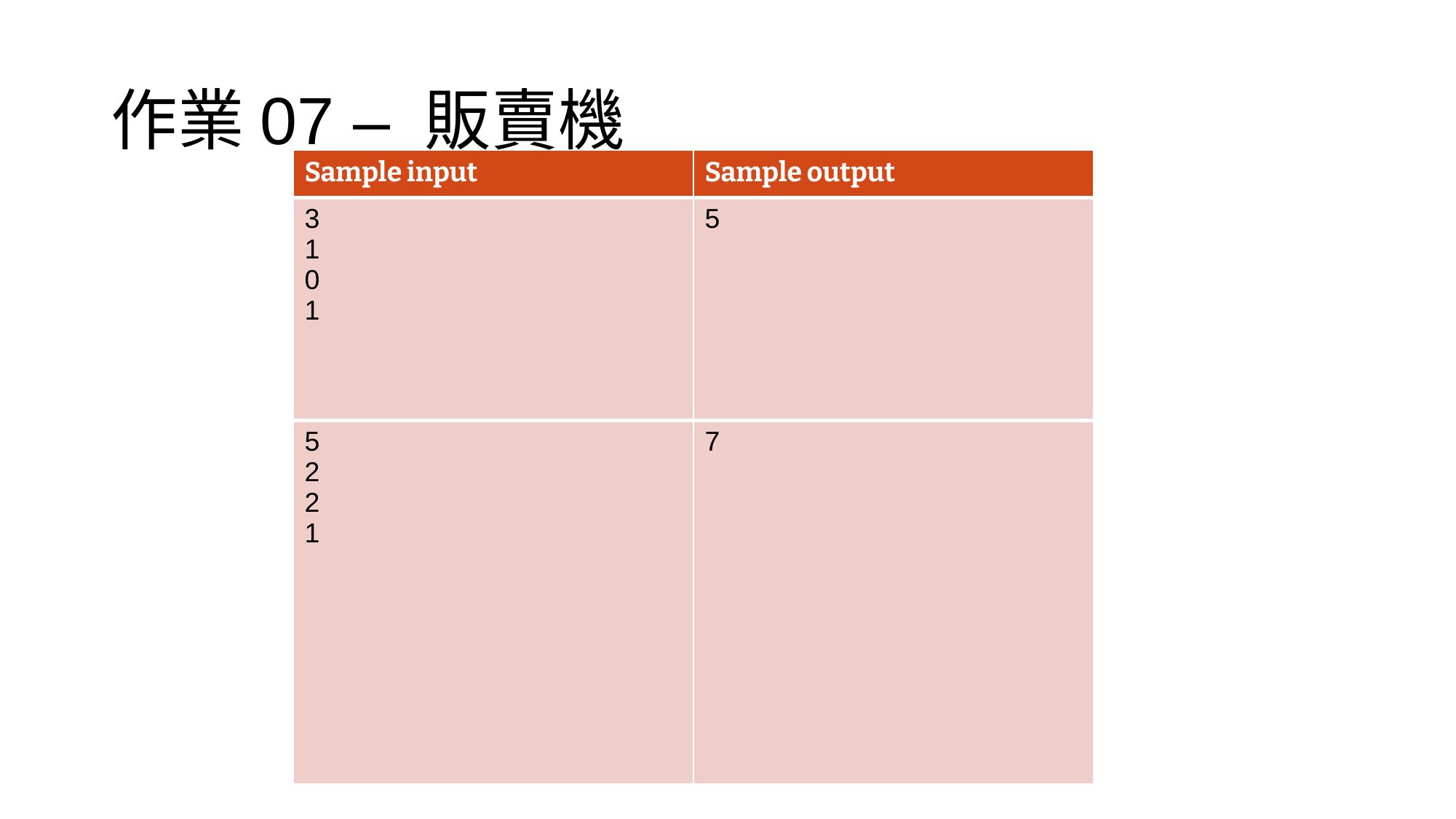

# 作業07 – 販賣機
| Sample input | Sample output |
| --- | --- |
| 3 1 0 1 | 5 |
| 5 2 2 1 | 7 |